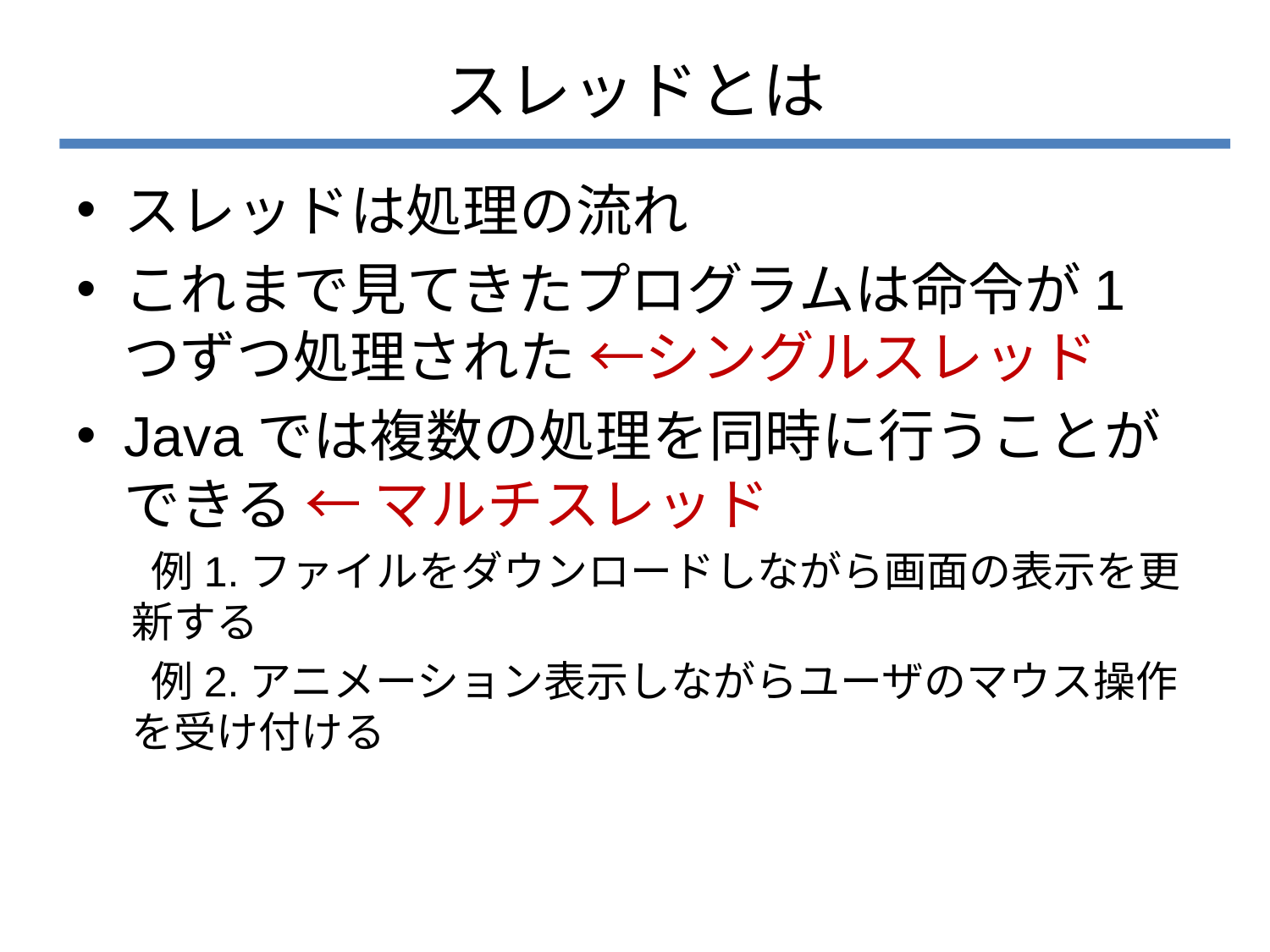

# スレッドとは
スレッドは処理の流れ
これまで見てきたプログラムは命令が1つずつ処理された ←シングルスレッド
Javaでは複数の処理を同時に行うことができる ← マルチスレッド
 例1.ファイルをダウンロードしながら画面の表示を更新する
 例2.アニメーション表示しながらユーザのマウス操作を受け付ける